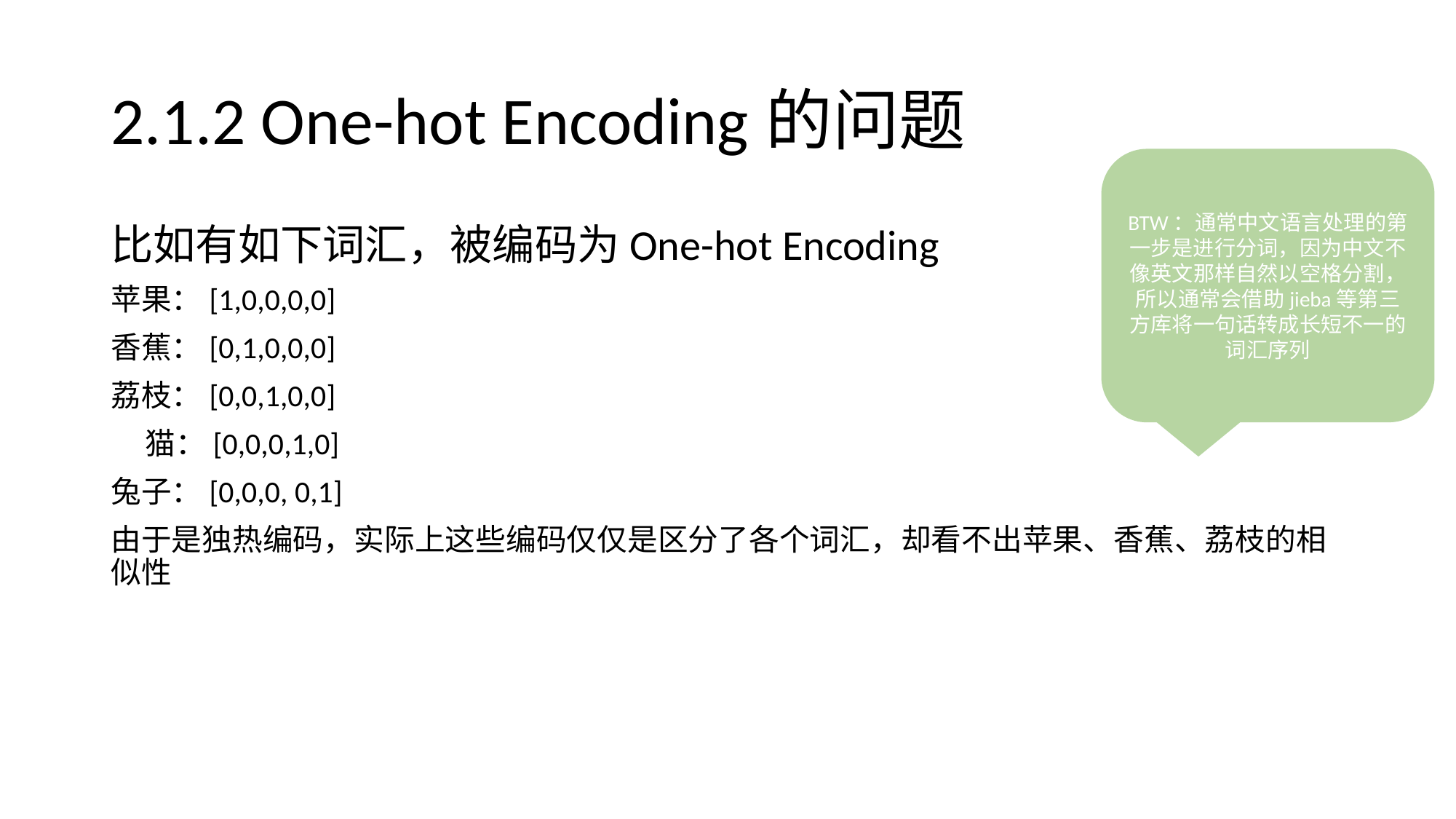

# 2.1.2 One-hot Encoding的问题
BTW：通常中文语言处理的第一步是进行分词，因为中文不像英文那样自然以空格分割，所以通常会借助jieba等第三方库将一句话转成长短不一的词汇序列
比如有如下词汇，被编码为One-hot Encoding
苹果：[1,0,0,0,0]
香蕉：[0,1,0,0,0]
荔枝：[0,0,1,0,0]
    猫：[0,0,0,1,0]
兔子：[0,0,0, 0,1]
由于是独热编码，实际上这些编码仅仅是区分了各个词汇，却看不出苹果、香蕉、荔枝的相似性